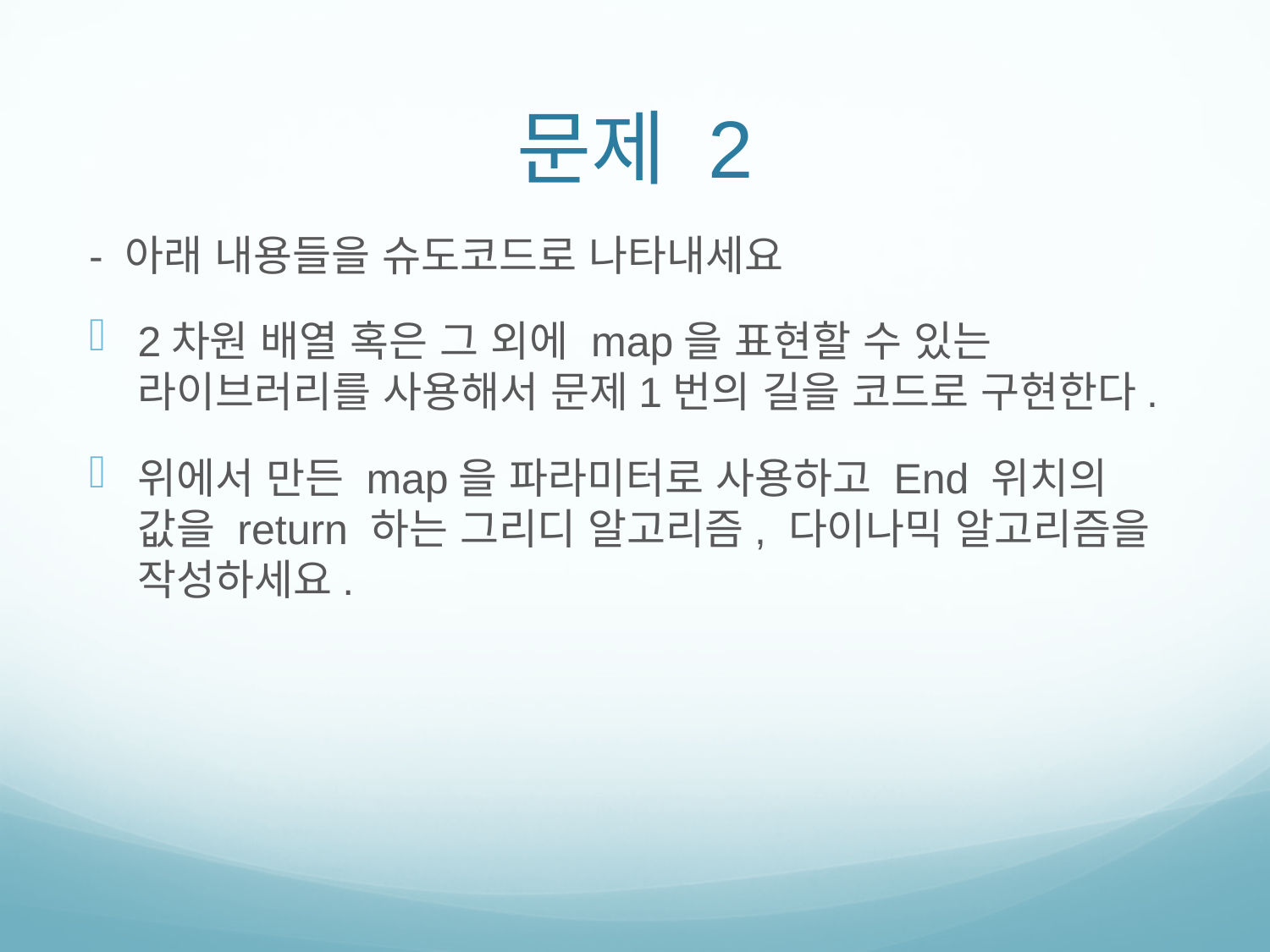

# 문제 2
- 아래 내용들을 슈도코드로 나타내세요
2차원 배열 혹은 그 외에 map을 표현할 수 있는 라이브러리를 사용해서 문제1번의 길을 코드로 구현한다.
위에서 만든 map을 파라미터로 사용하고 End 위치의 값을 return 하는 그리디 알고리즘, 다이나믹 알고리즘을 작성하세요.